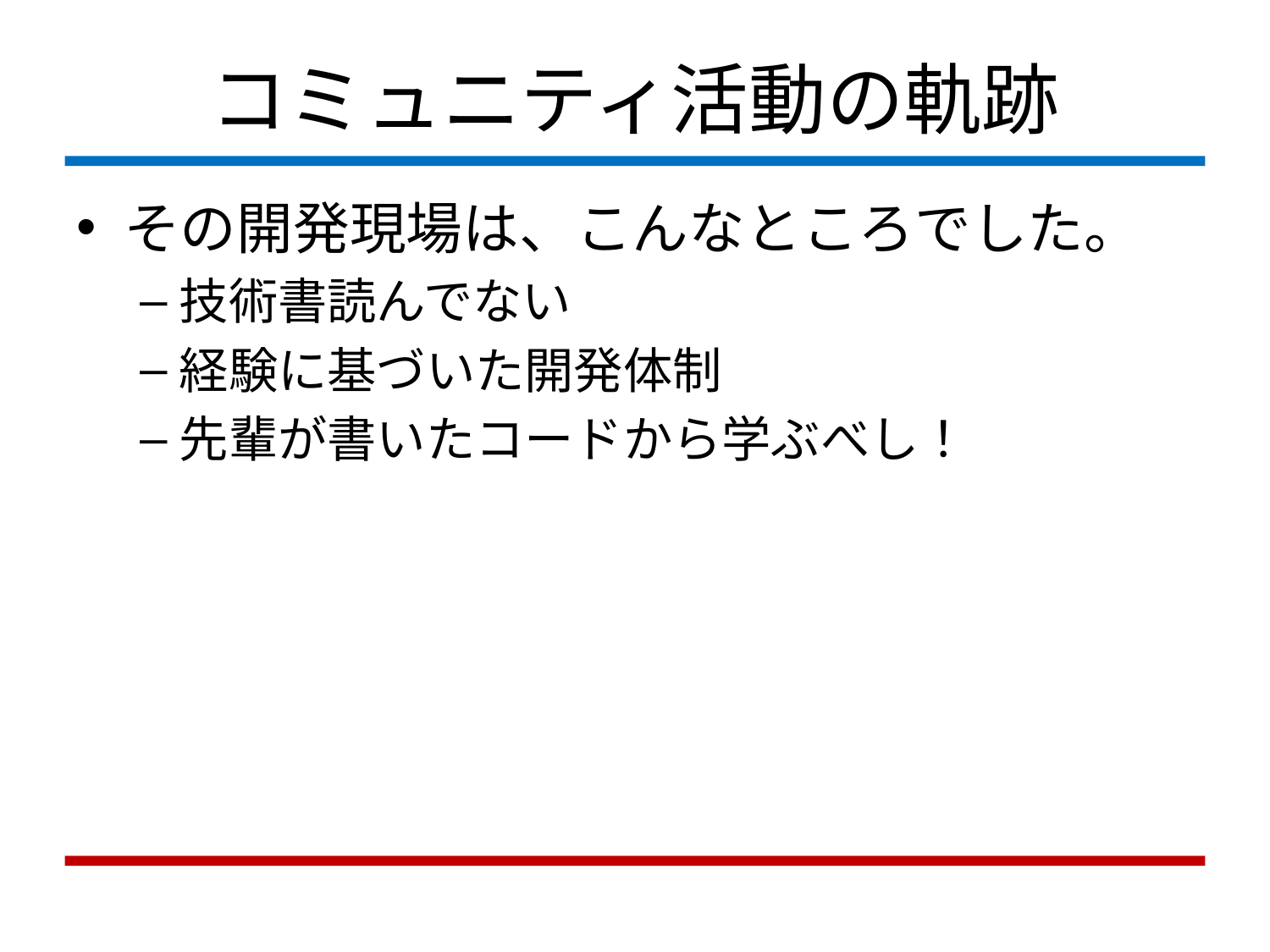

# コミュニティ活動の軌跡
その開発現場は、こんなところでした。
技術書読んでない
経験に基づいた開発体制
先輩が書いたコードから学ぶべし！